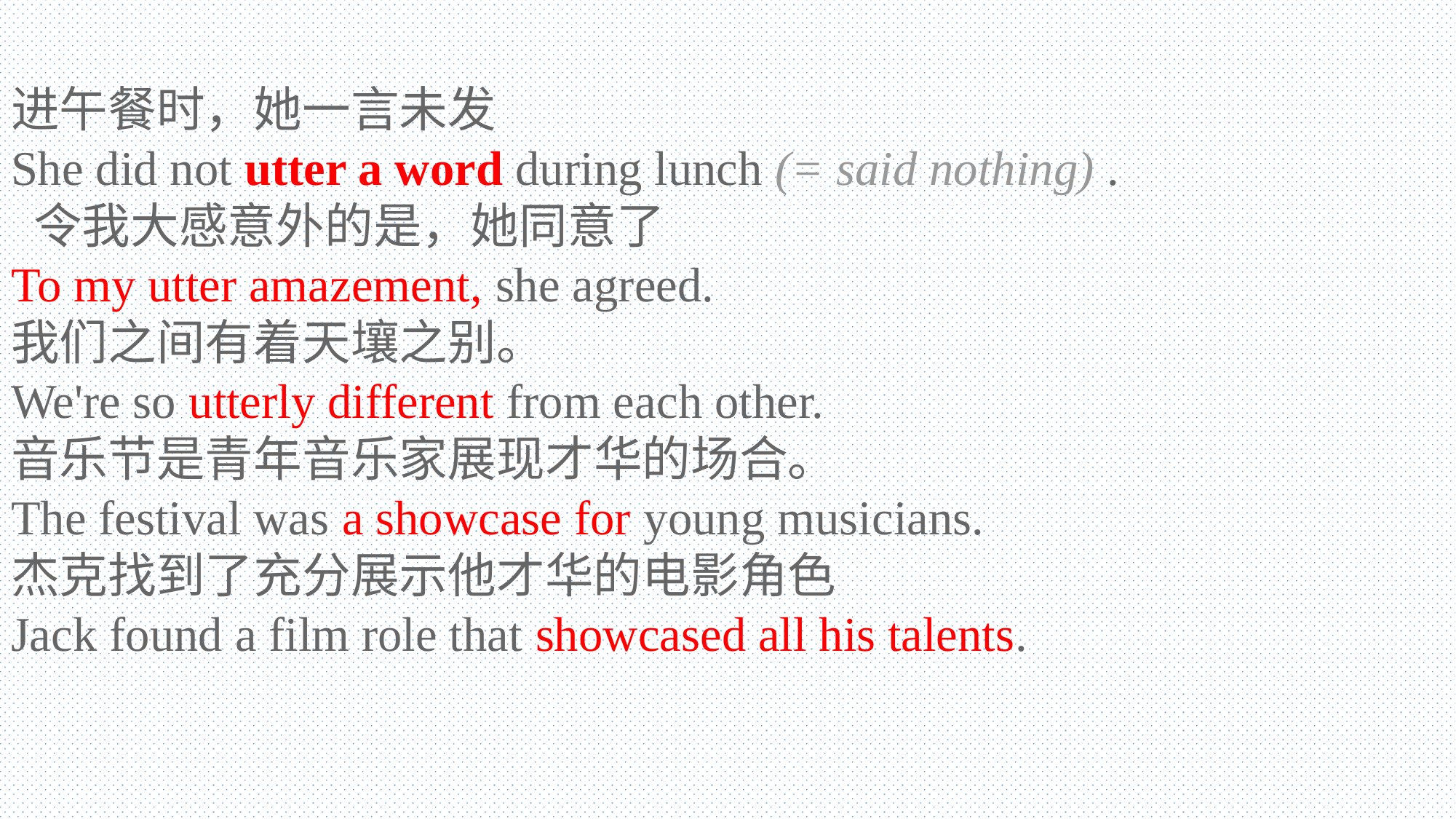

进午餐时，她一言未发
She did not utter a word during lunch (= said nothing) .
 令我大感意外的是，她同意了
To my utter amazement, she agreed.
我们之间有着天壤之别。
We're so utterly different from each other.
音乐节是青年音乐家展现才华的场合。
The festival was a showcase for young musicians.
杰克找到了充分展示他才华的电影角色
Jack found a film role that showcased all his talents.